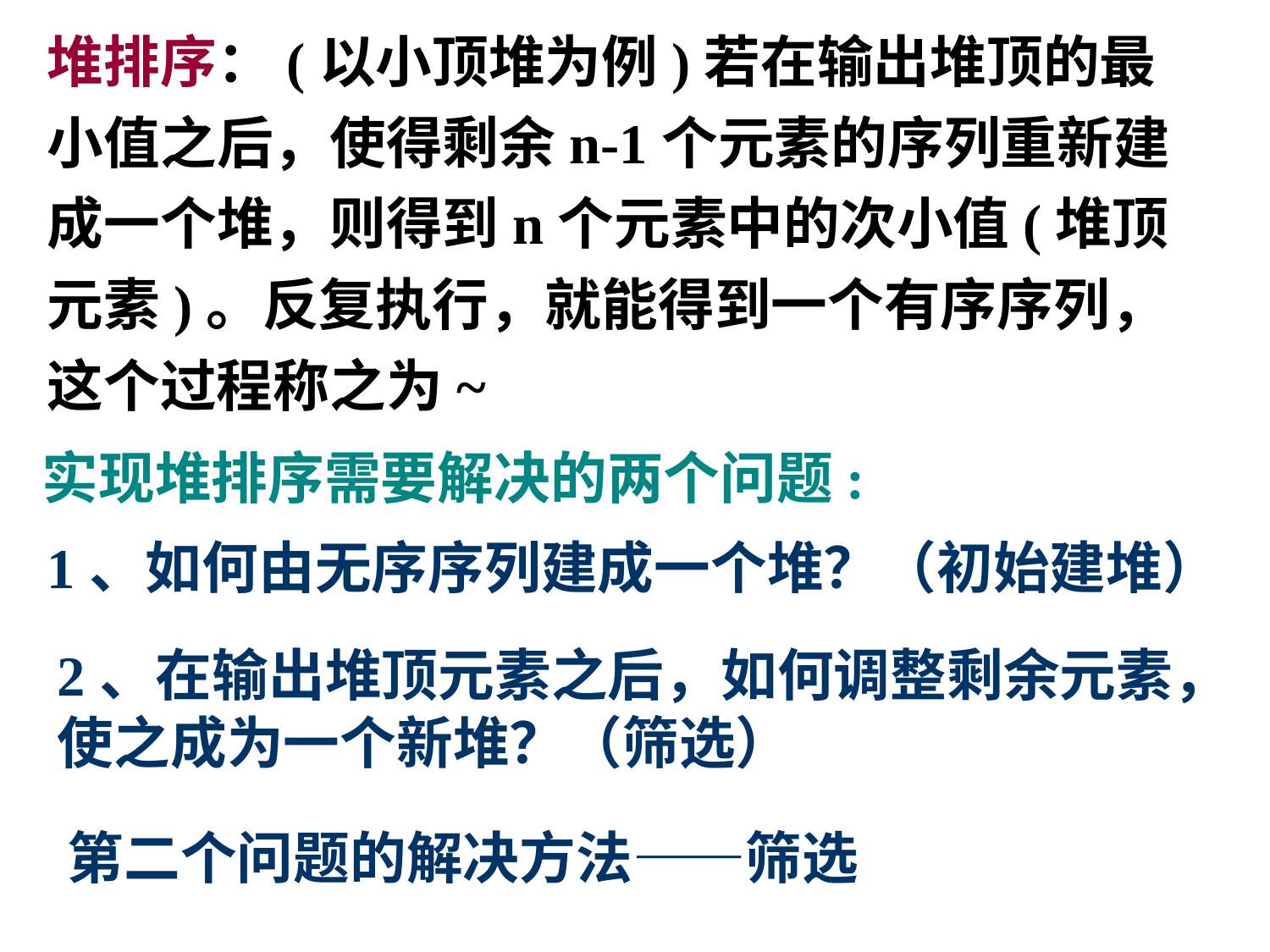

堆排序：(以小顶堆为例)若在输出堆顶的最小值之后，使得剩余n-1个元素的序列重新建成一个堆，则得到n个元素中的次小值(堆顶元素)。反复执行，就能得到一个有序序列，这个过程称之为~
实现堆排序需要解决的两个问题:
1、如何由无序序列建成一个堆？（初始建堆）
2、在输出堆顶元素之后，如何调整剩余元素，使之成为一个新堆？（筛选）
第二个问题的解决方法——筛选